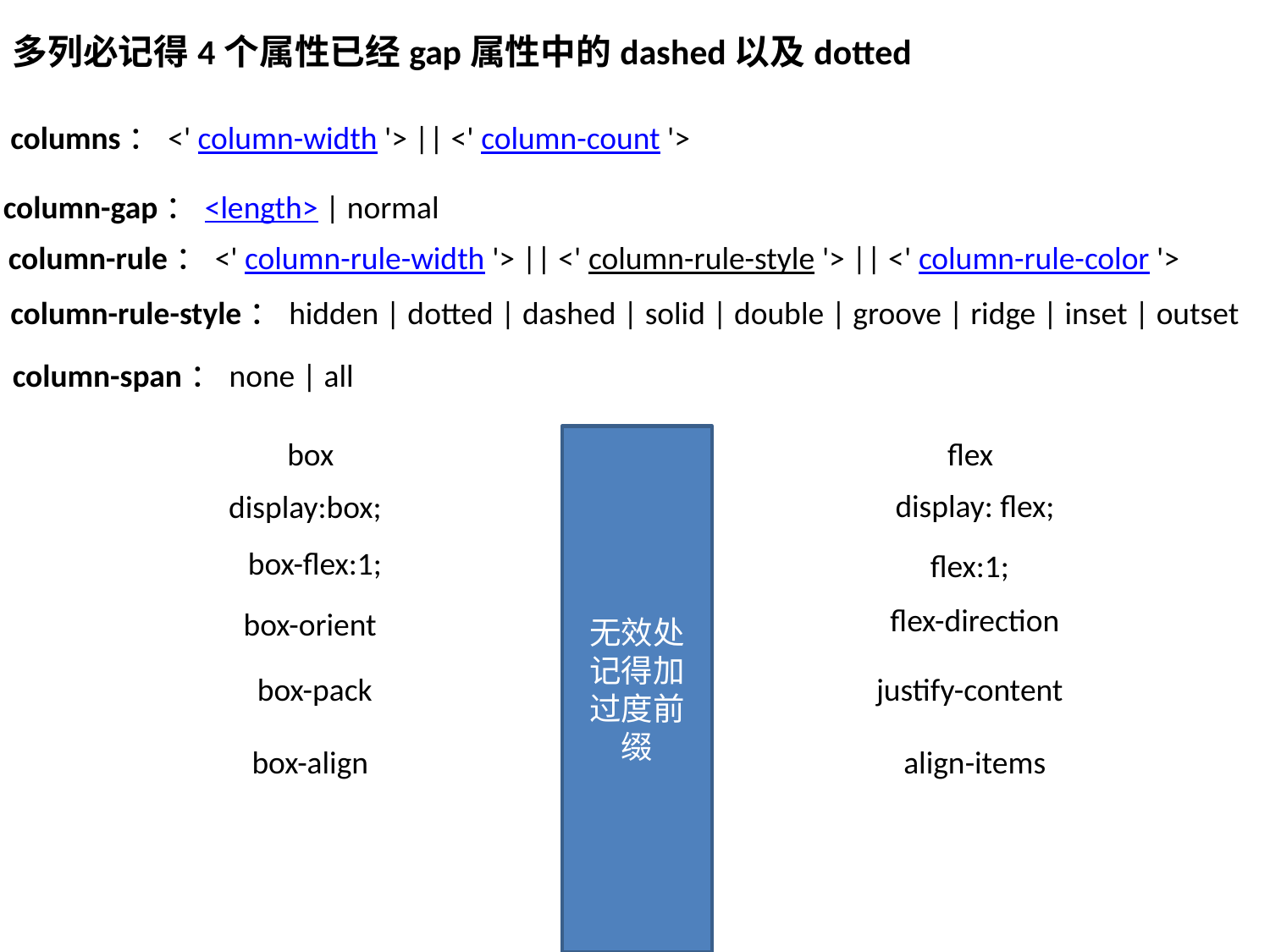

多列必记得4个属性已经gap属性中的dashed以及dotted
columns：<' column-width '> || <' column-count '>
column-gap：<length> | normal
column-rule：<' column-rule-width '> || <' column-rule-style '> || <' column-rule-color '>
column-rule-style：hidden | dotted | dashed | solid | double | groove | ridge | inset | outset
column-span：none | all
无效处记得加过度前缀
box
flex
display: flex;
display:box;
box-flex:1;
flex:1;
flex-direction
box-orient
box-pack
justify-content
box-align
align-items